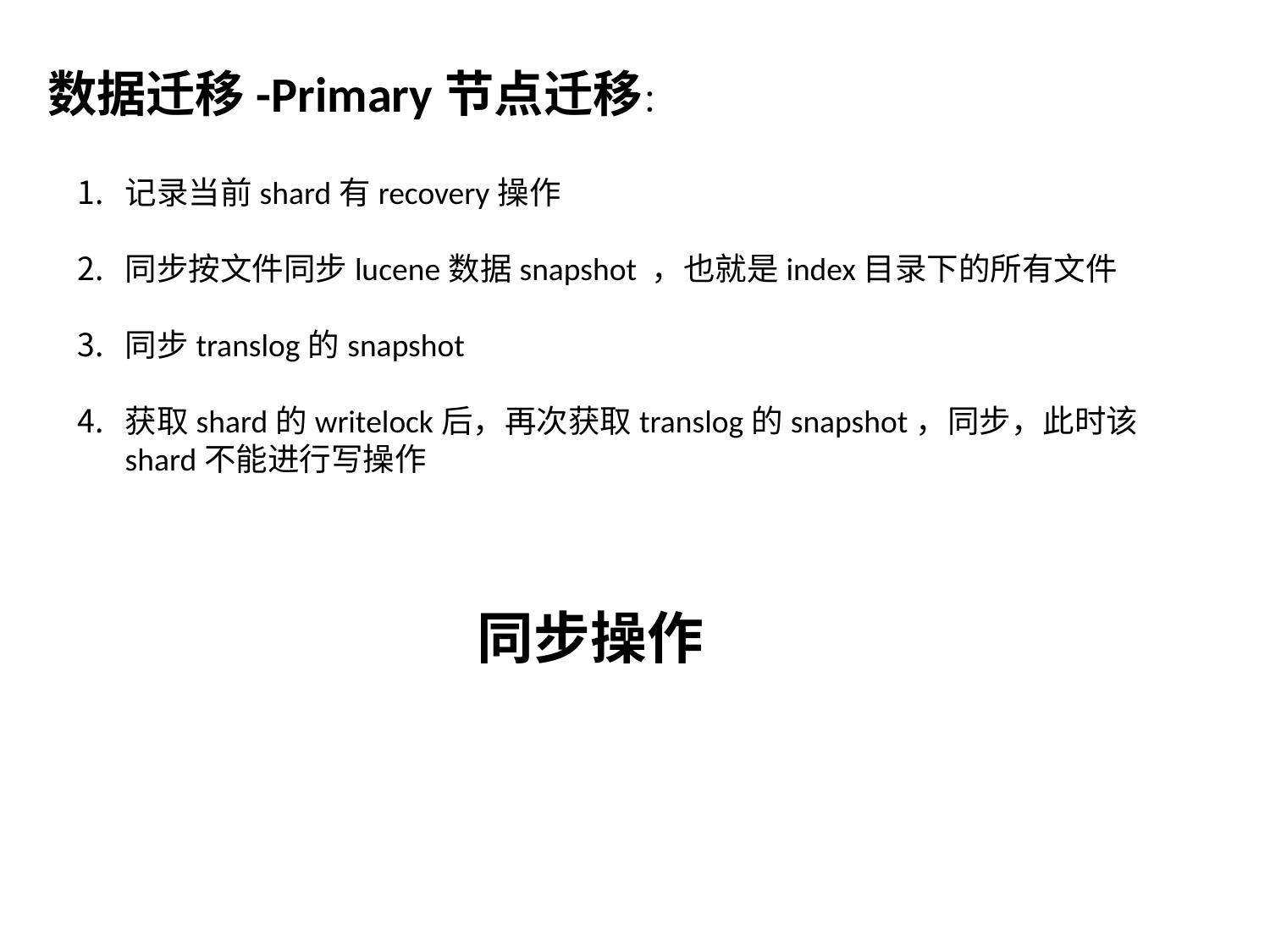

数据迁移-Primary节点迁移：
记录当前shard有recovery操作

同步按文件同步lucene数据snapshot ，也就是index目录下的所有文件

同步translog的snapshot

获取shard的writelock后，再次获取translog的snapshot，同步，此时该shard不能进行写操作

同步操作